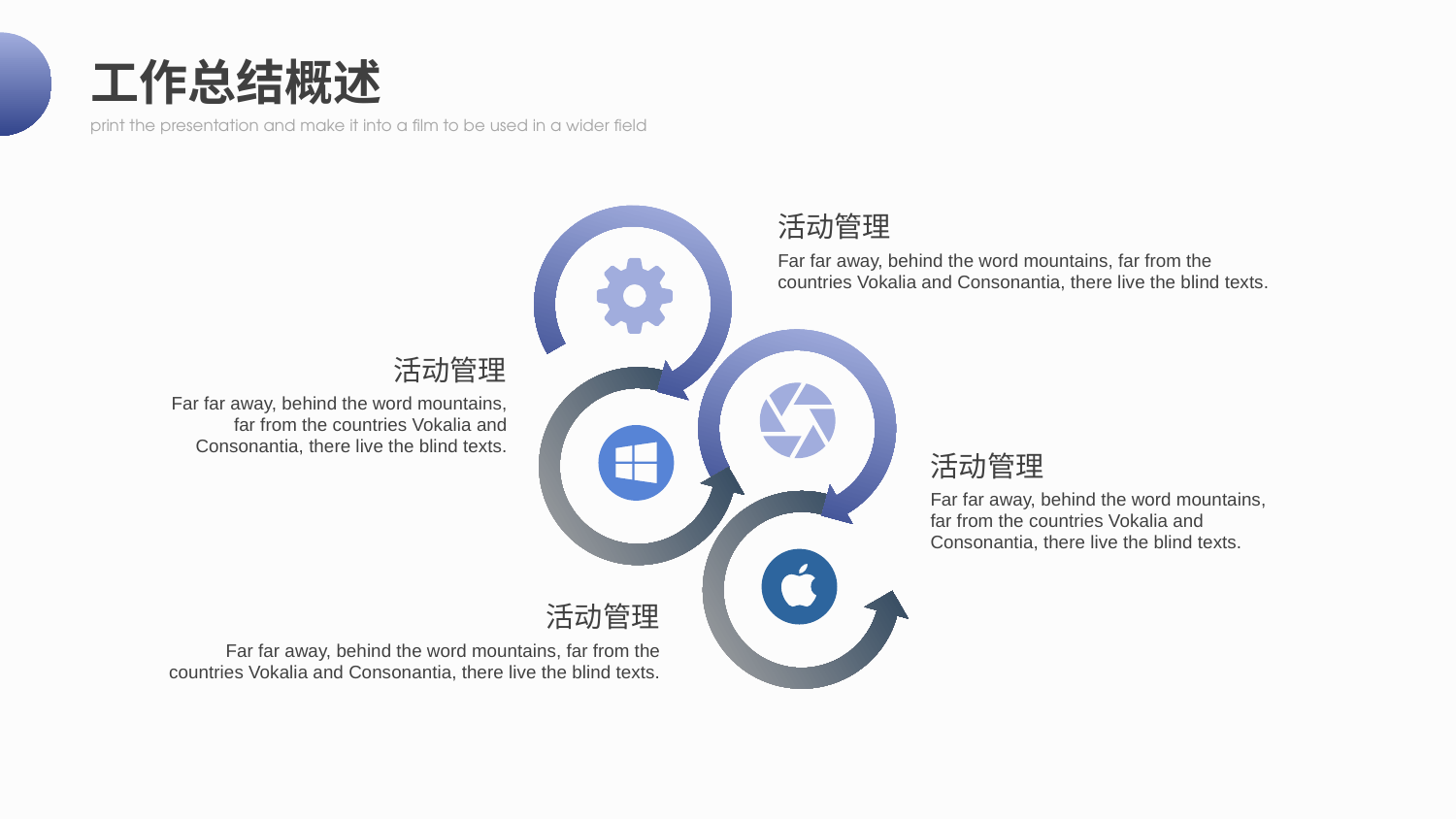

工作总结概述
print the presentation and make it into a film to be used in a wider field
活动管理
Far far away, behind the word mountains, far from the countries Vokalia and Consonantia, there live the blind texts.

活动管理
Far far away, behind the word mountains, far from the countries Vokalia and Consonantia, there live the blind texts.
活动管理
Far far away, behind the word mountains, far from the countries Vokalia and Consonantia, there live the blind texts.
活动管理
Far far away, behind the word mountains, far from the countries Vokalia and Consonantia, there live the blind texts.